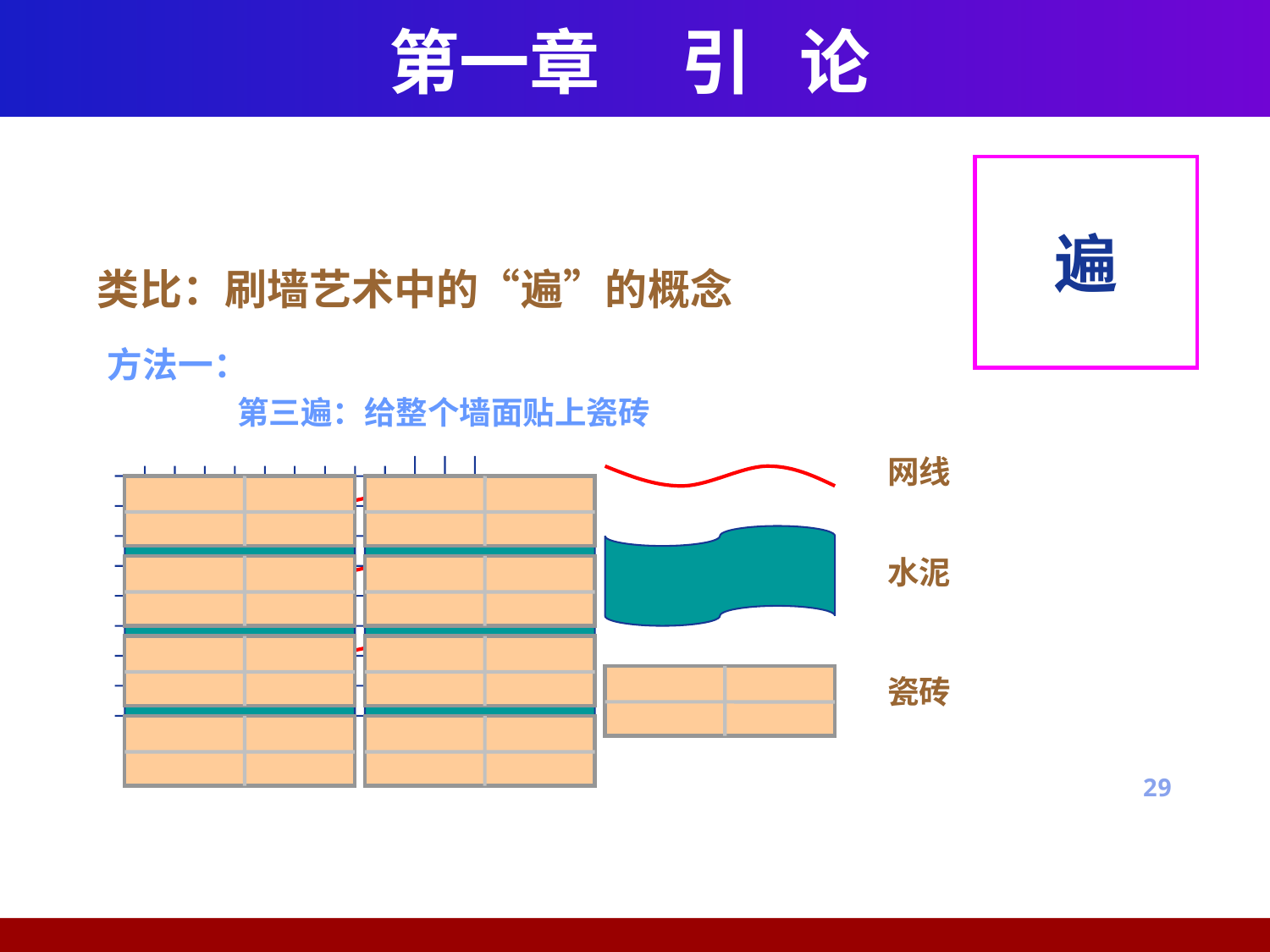

# 第一章     引   论
遍
类比：刷墙艺术中的“遍”的概念
方法一：
第三遍：给整个墙面贴上瓷砖
网线

水泥

瓷砖
29